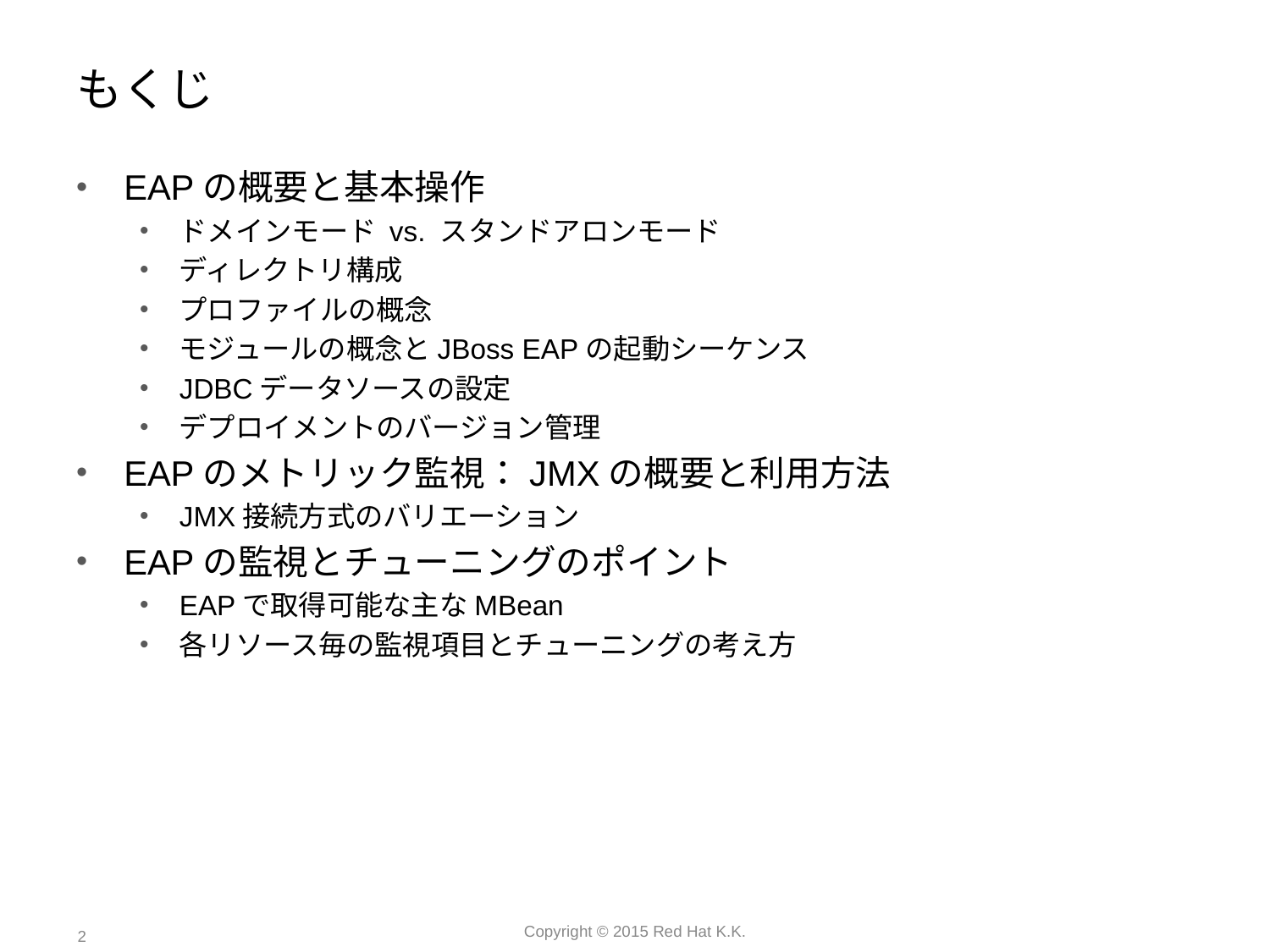

# もくじ
EAPの概要と基本操作
ドメインモード vs. スタンドアロンモード
ディレクトリ構成
プロファイルの概念
モジュールの概念とJBoss EAPの起動シーケンス
JDBCデータソースの設定
デプロイメントのバージョン管理
EAPのメトリック監視：JMXの概要と利用方法
JMX接続方式のバリエーション
EAPの監視とチューニングのポイント
EAPで取得可能な主なMBean
各リソース毎の監視項目とチューニングの考え方

2
Copyright © 2015 Red Hat K.K.